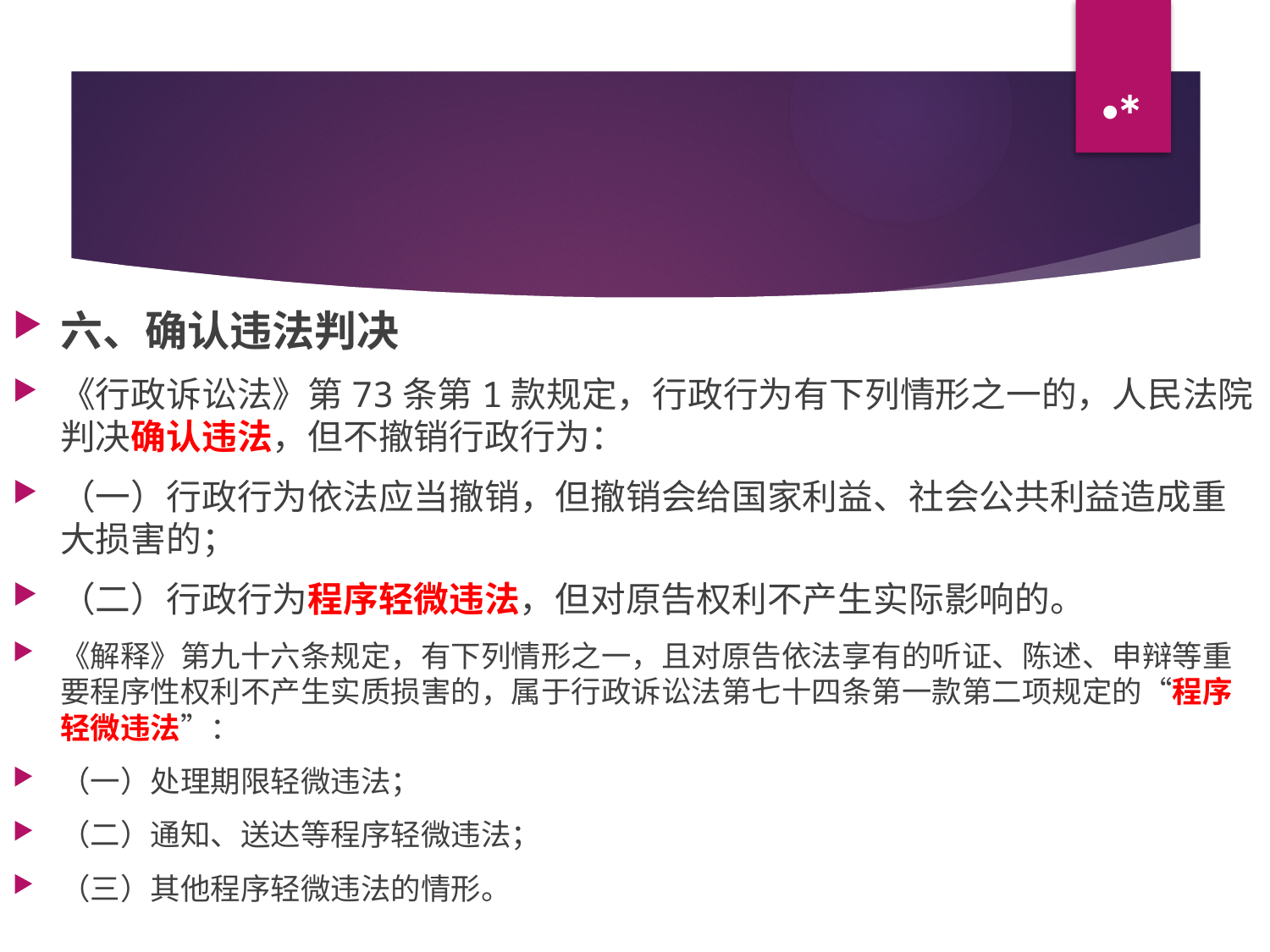

*
#
六、确认违法判决
《行政诉讼法》第73条第1款规定，行政行为有下列情形之一的，人民法院判决确认违法，但不撤销行政行为：
（一）行政行为依法应当撤销，但撤销会给国家利益、社会公共利益造成重大损害的；
（二）行政行为程序轻微违法，但对原告权利不产生实际影响的。
《解释》第九十六条规定，有下列情形之一，且对原告依法享有的听证、陈述、申辩等重要程序性权利不产生实质损害的，属于行政诉讼法第七十四条第一款第二项规定的“程序轻微违法”：
（一）处理期限轻微违法；
（二）通知、送达等程序轻微违法；
（三）其他程序轻微违法的情形。